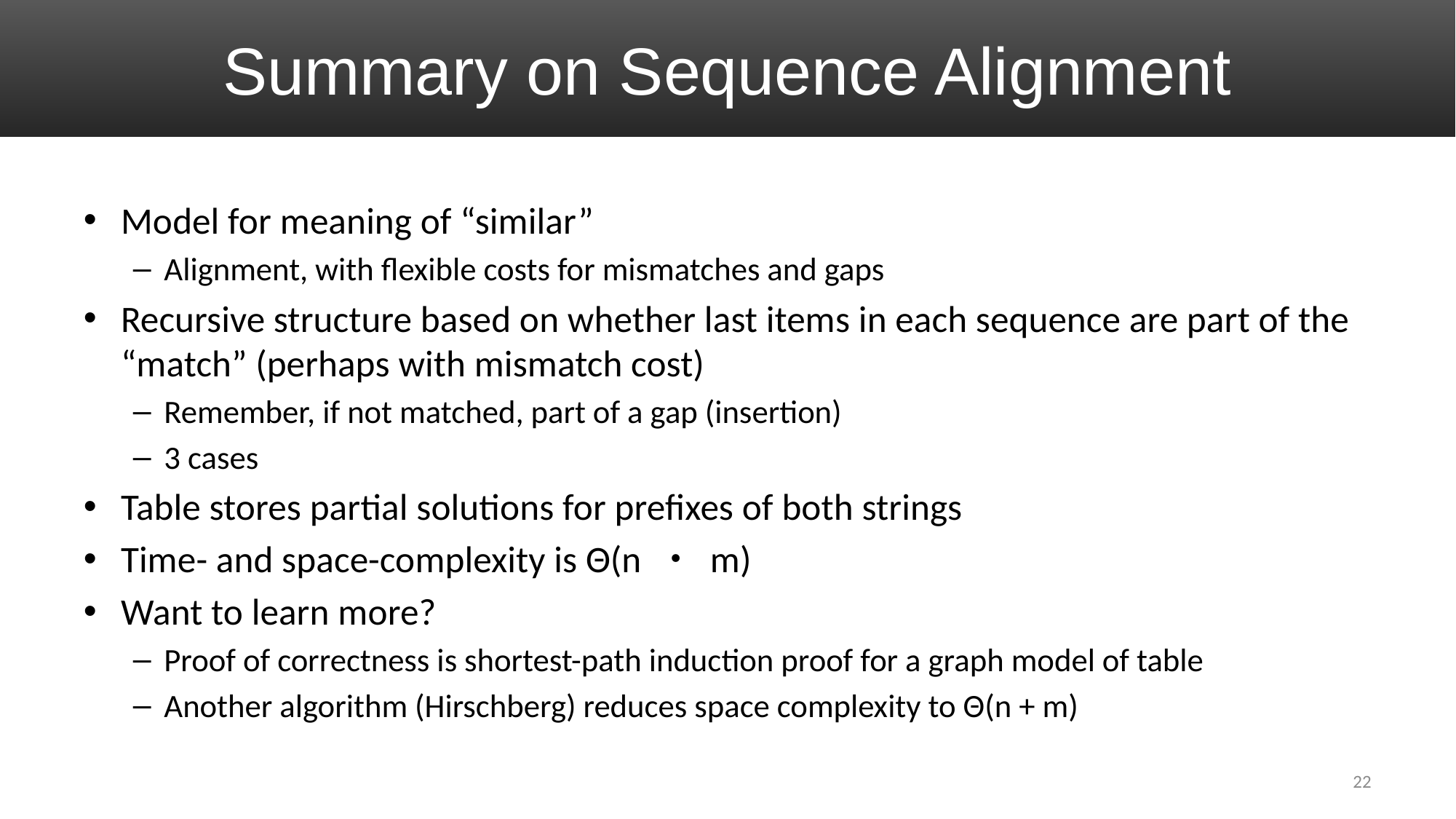

# Summary on Sequence Alignment
Model for meaning of “similar”
Alignment, with flexible costs for mismatches and gaps
Recursive structure based on whether last items in each sequence are part of the “match” (perhaps with mismatch cost)
Remember, if not matched, part of a gap (insertion)
3 cases
Table stores partial solutions for prefixes of both strings
Time- and space-complexity is Θ(n ・ m)
Want to learn more?
Proof of correctness is shortest-path induction proof for a graph model of table
Another algorithm (Hirschberg) reduces space complexity to Θ(n + m)
22